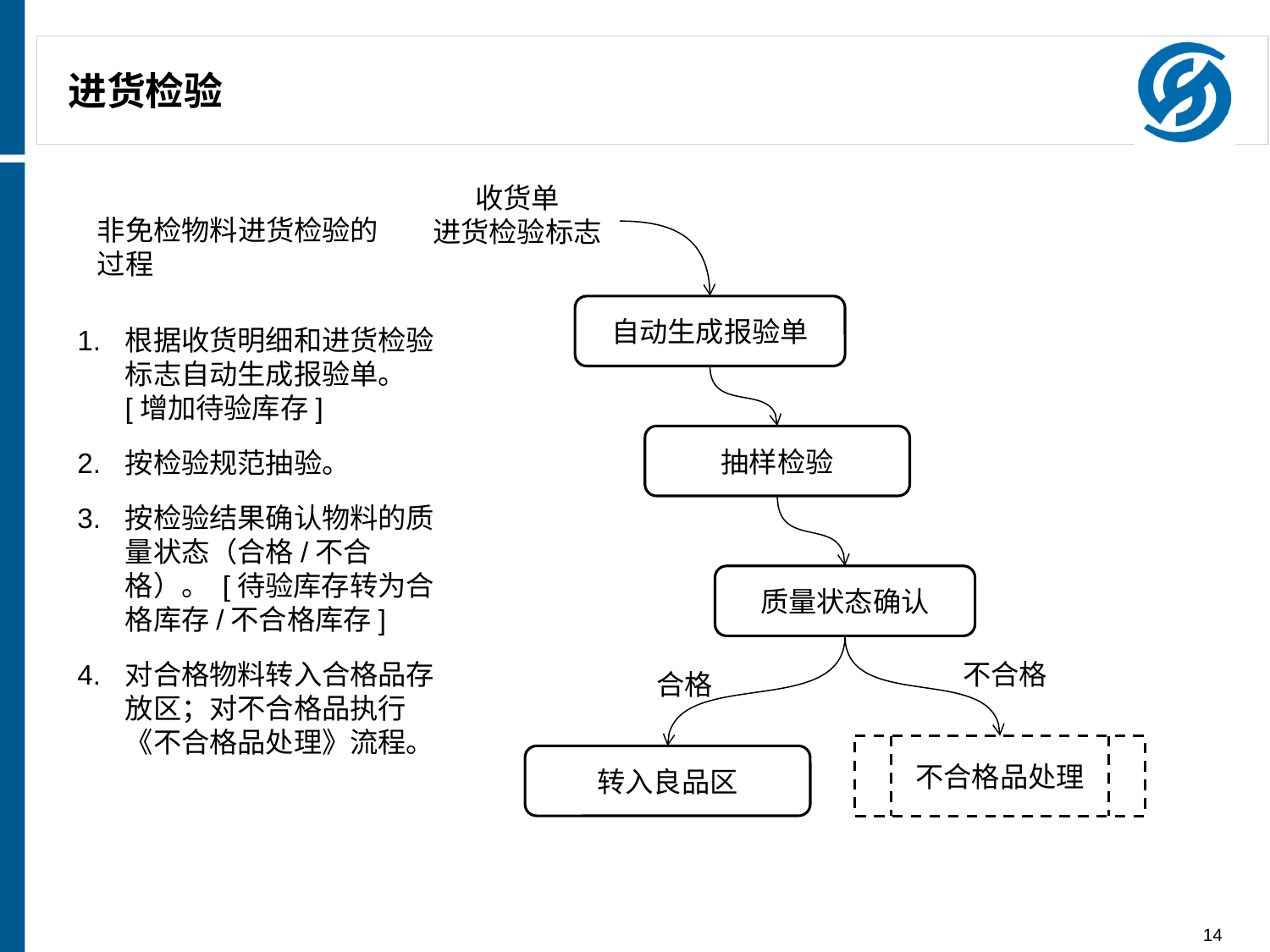

# 进货检验
收货单
进货检验标志
非免检物料进货检验的过程
自动生成报验单
根据收货明细和进货检验标志自动生成报验单。 [增加待验库存]
按检验规范抽验。
按检验结果确认物料的质量状态（合格/不合格）。 [待验库存转为合格库存/不合格库存]
对合格物料转入合格品存放区；对不合格品执行《不合格品处理》流程。
抽样检验
质量状态确认
不合格
合格
不合格品处理
转入良品区
14